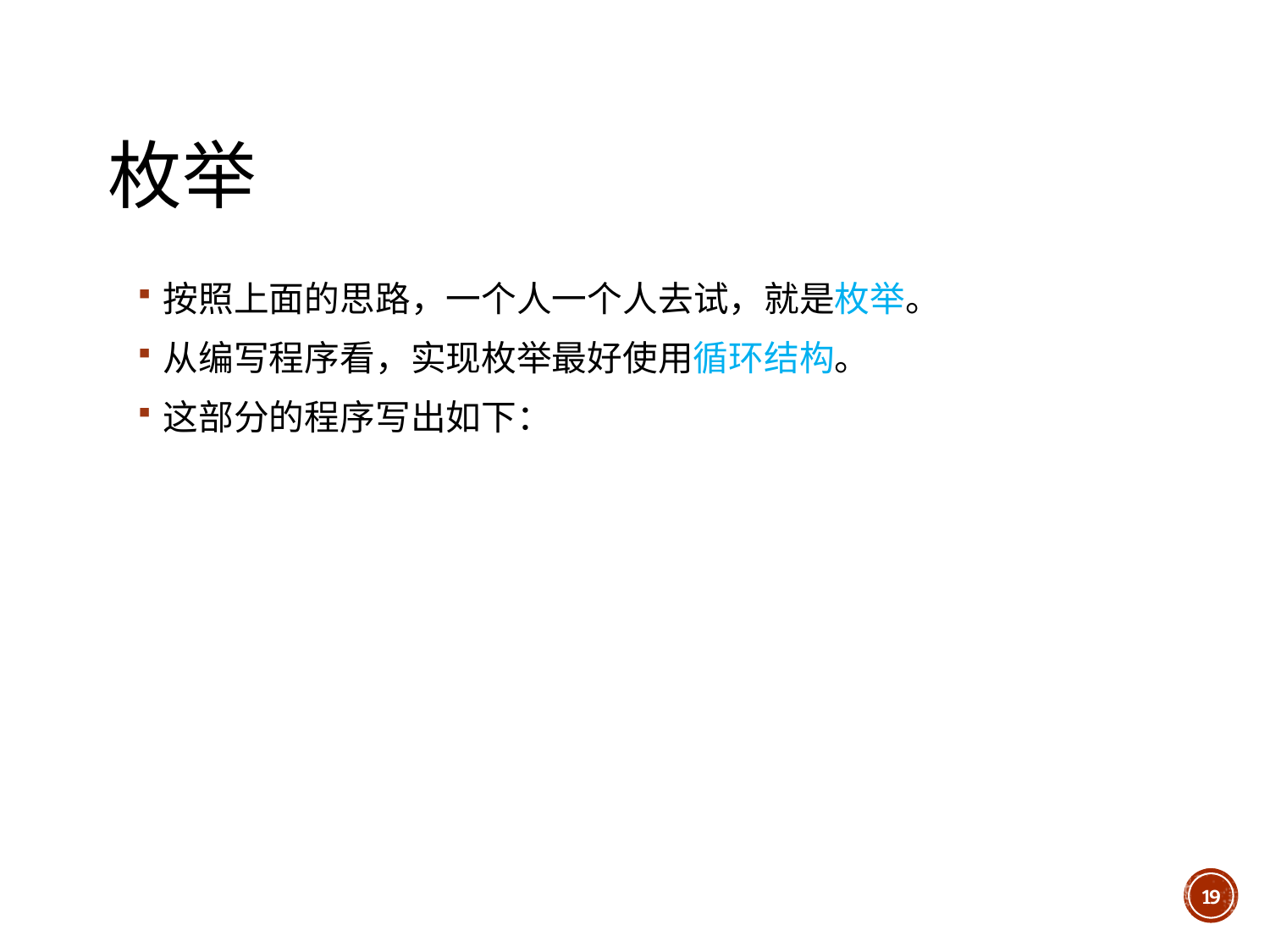

# 枚举
按照上面的思路，一个人一个人去试，就是枚举。
从编写程序看，实现枚举最好使用循环结构。
这部分的程序写出如下：
19